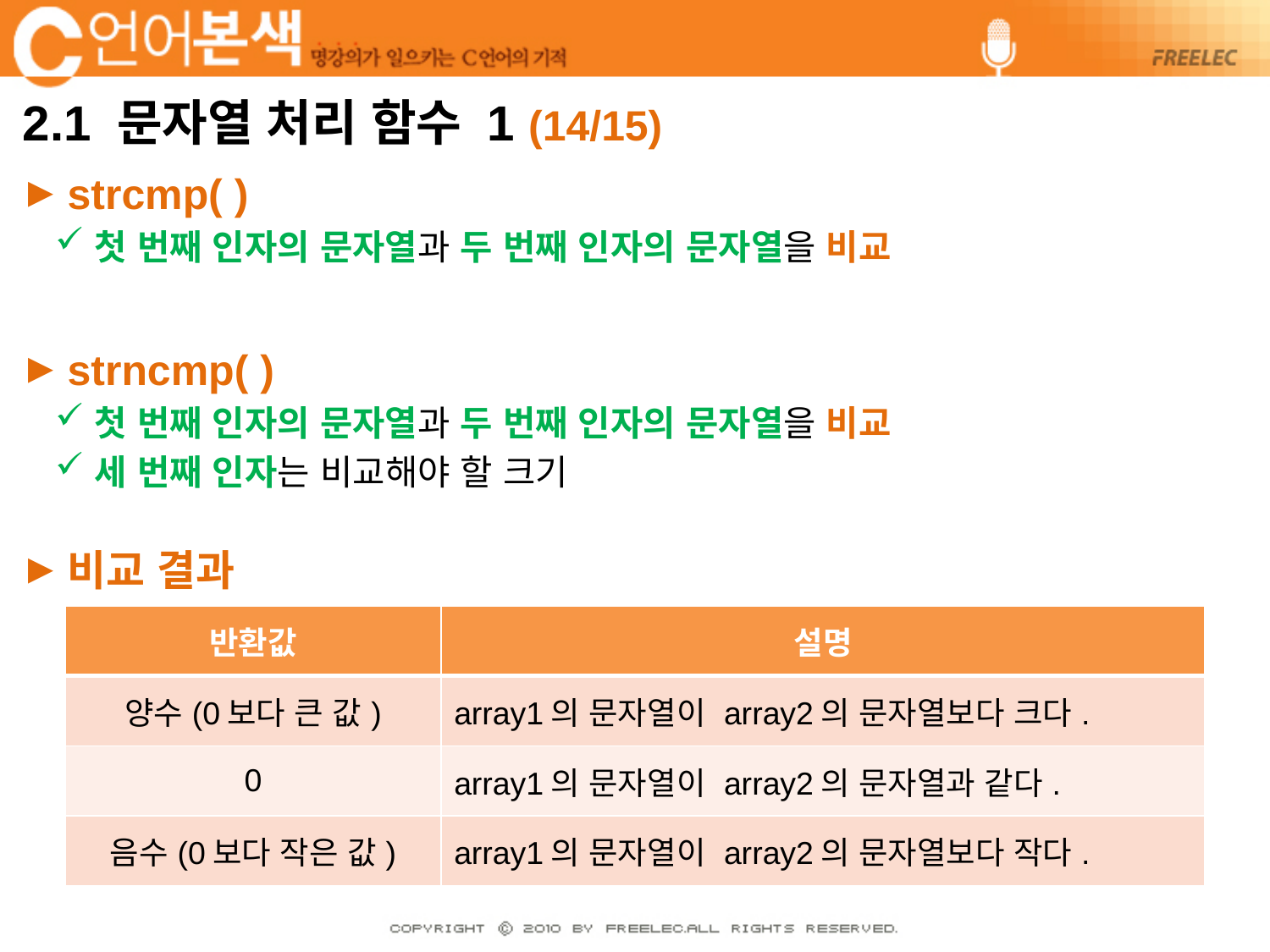

# 2.1 문자열 처리 함수 1 (14/15)
strcmp( )
첫 번째 인자의 문자열과 두 번째 인자의 문자열을 비교

strncmp( )
첫 번째 인자의 문자열과 두 번째 인자의 문자열을 비교
세 번째 인자는 비교해야 할 크기
비교 결과

| 반환값 | 설명 |
| --- | --- |
| 양수(0보다 큰 값) | array1의 문자열이 array2의 문자열보다 크다. |
| 0 | array1의 문자열이 array2의 문자열과 같다. |
| 음수(0보다 작은 값) | array1의 문자열이 array2의 문자열보다 작다. |